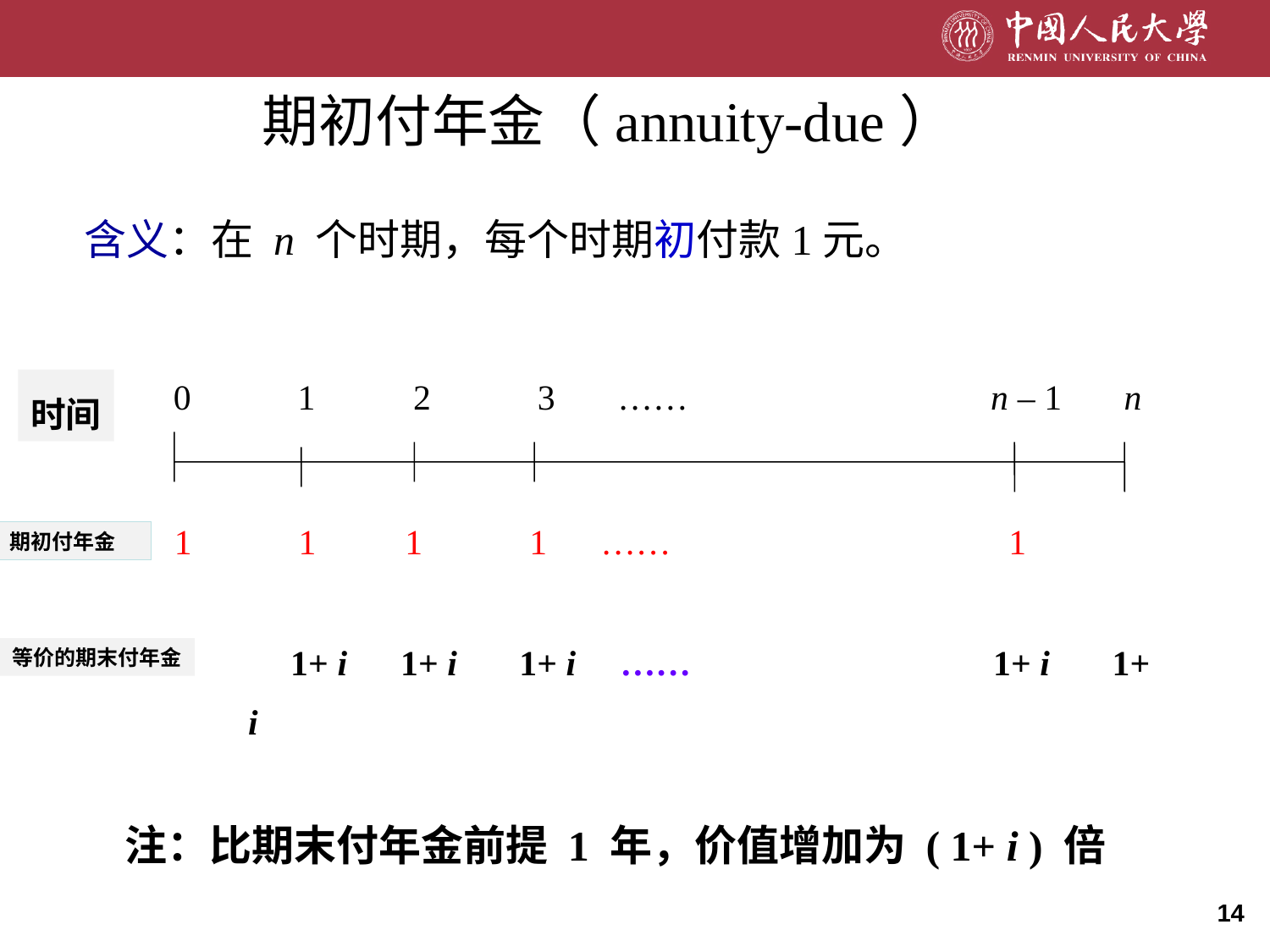

# 期初付年金（annuity-due）

含义：在 n 个时期，每个时期初付款1元。

          0            1           2            3       ……                                  n ‒ 1       n

时间

  1            1          1            1      ……                                      1
期初付年金
  1+ i      1+ i       1+ i     ……                                  1+ i       1+ i
等价的期末付年金
注：比期末付年金前提 1 年，价值增加为 ( 1+ i ) 倍
14